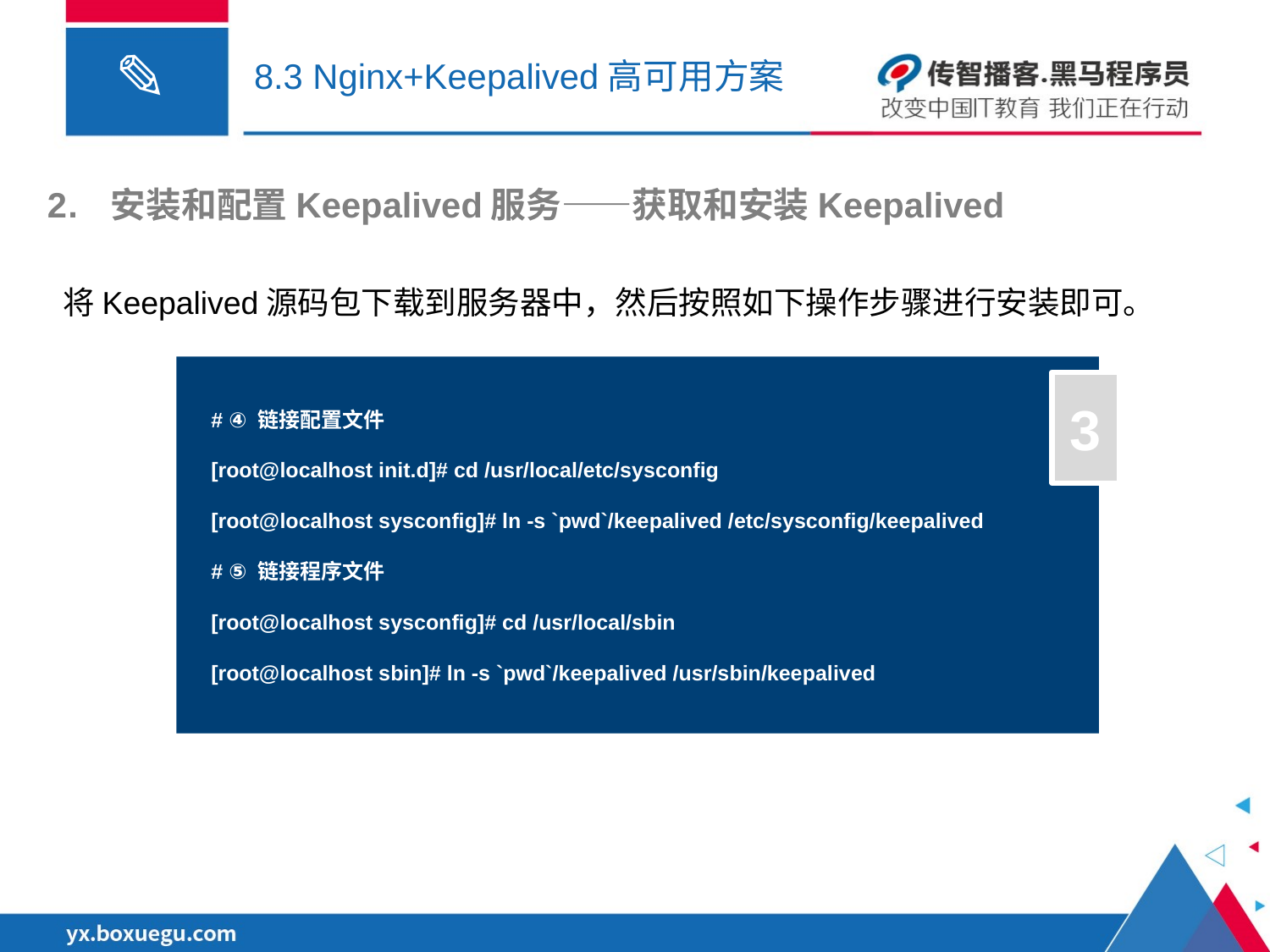

# 8.3 Nginx+Keepalived高可用方案
安装和配置Keepalived服务——获取和安装Keepalived
将Keepalived源码包下载到服务器中，然后按照如下操作步骤进行安装即可。

# ④ 链接配置文件
[root@localhost init.d]# cd /usr/local/etc/sysconfig
[root@localhost sysconfig]# ln -s `pwd`/keepalived /etc/sysconfig/keepalived
# ⑤ 链接程序文件
[root@localhost sysconfig]# cd /usr/local/sbin
[root@localhost sbin]# ln -s `pwd`/keepalived /usr/sbin/keepalived
3